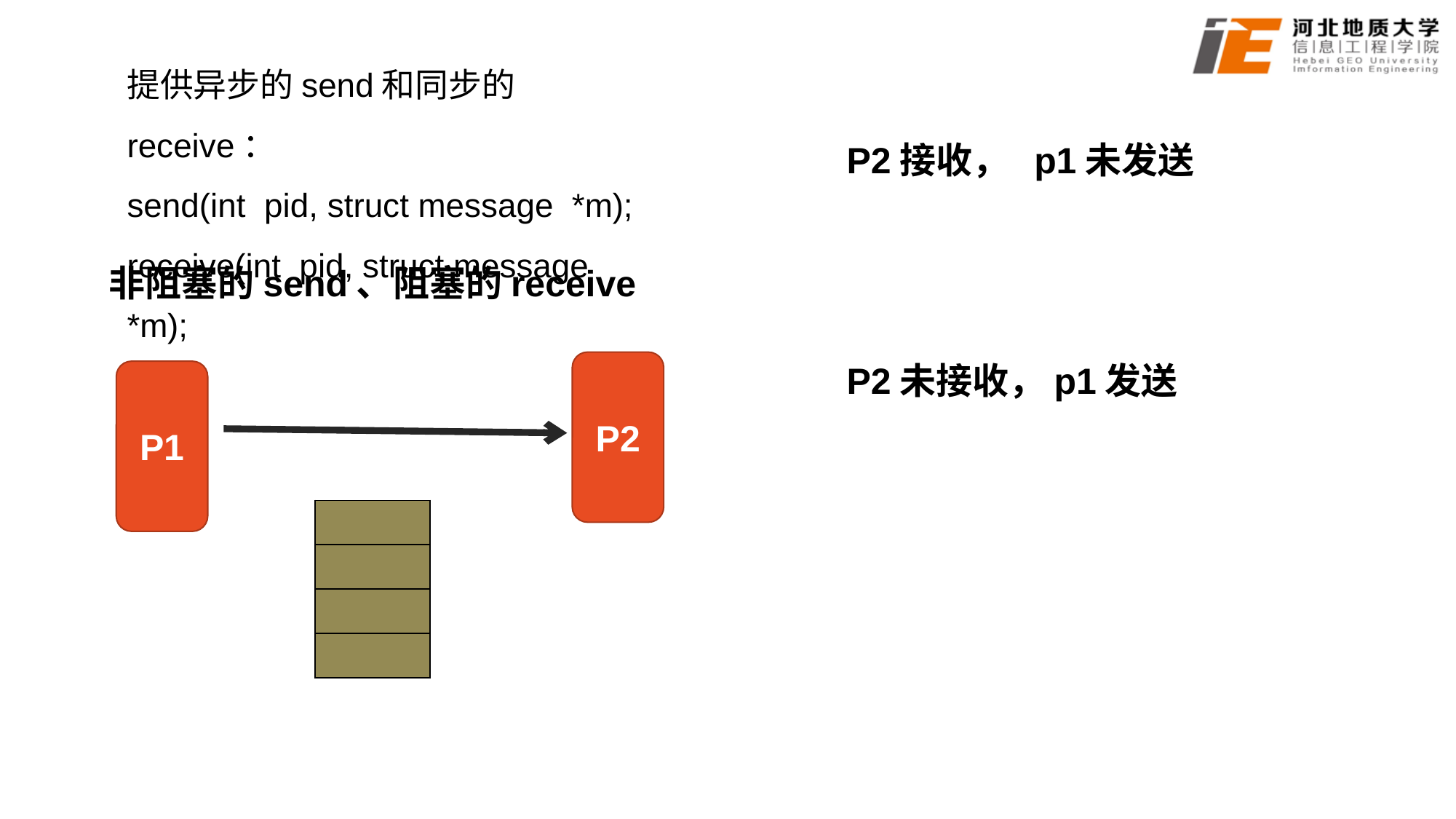

提供异步的send和同步的receive：
send(int  pid, struct message  *m);
receive(int  pid, struct message  *m);
P2接收，  p1未发送
非阻塞的send、阻塞的receive
P2
P2未接收，p1发送
P1
|  |
| --- |
|  |
|  |
|  |